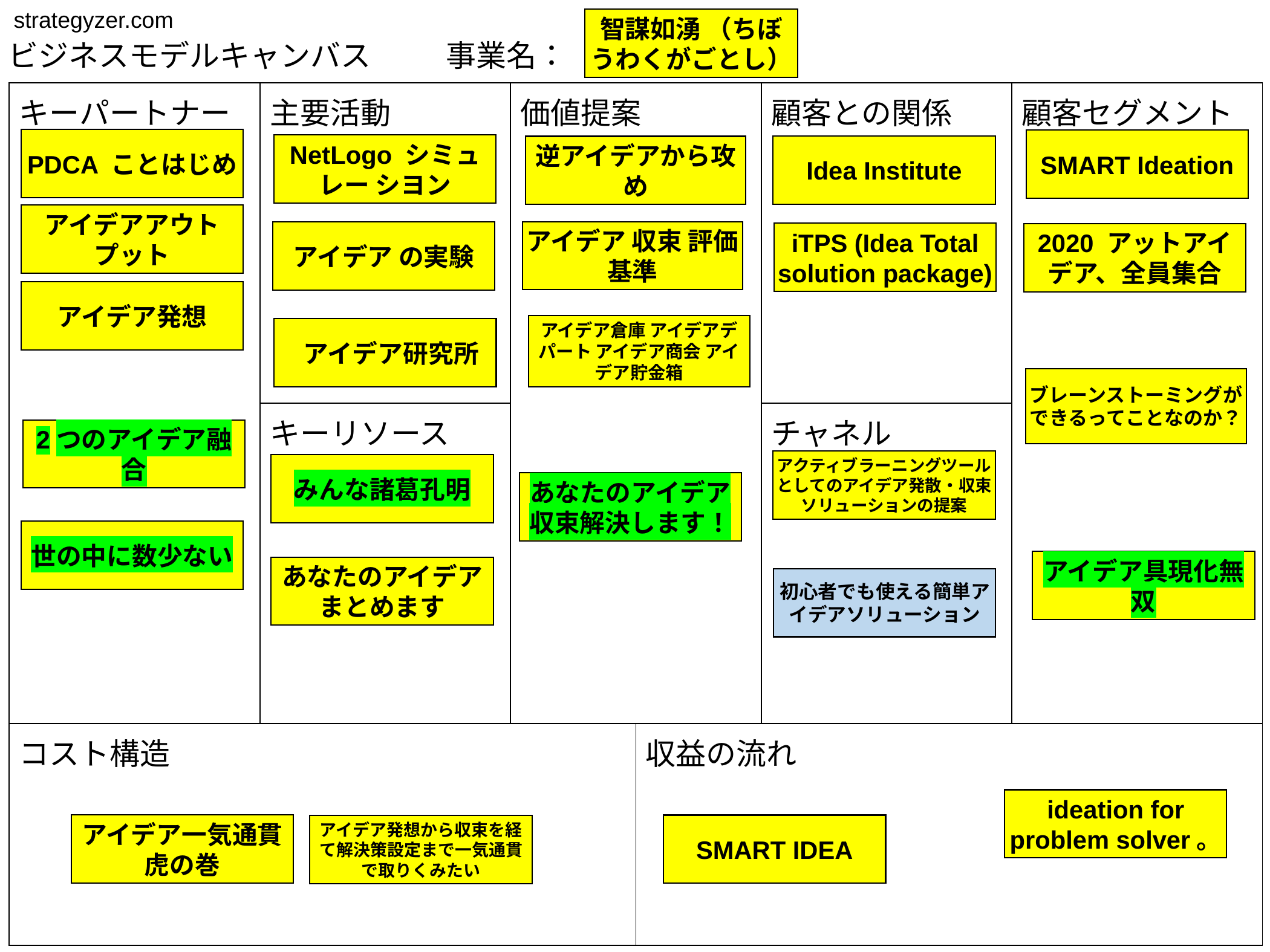

智謀如湧 （ちぼうわくがごとし）
PDCA ことはじめ
SMART Ideation
NetLogo シミュレー シヨン
Idea Institute
逆アイデアから攻め
アイデアアウトプット
アイデア 収束 評価基準
アイデア の実験
iTPS (Idea Total solution package)
2020 アットアイデア、全員集合
アイデア発想
アイデア倉庫 アイデアデパート アイデア商会 アイデア貯金箱
 アイデア研究所
ブレーンストーミングができるってことなのか？
さぁ、アイデアだせ
2つのアイデア融合
アクティブラーニングツールとしてのアイデア発散・収束ソリューションの提案
みんな諸葛孔明

あなたのアイデア 収束解決します！

世の中に数少ない

アイデア具現化無双
あなたのアイデア まとめます
初心者でも使える簡単アイデアソリューション

ideation for problem solver。
アイデア一気通貫 虎の巻
SMART IDEA
アイデア発想から収束を経て解決策設定まで一気通貫で取りくみたい